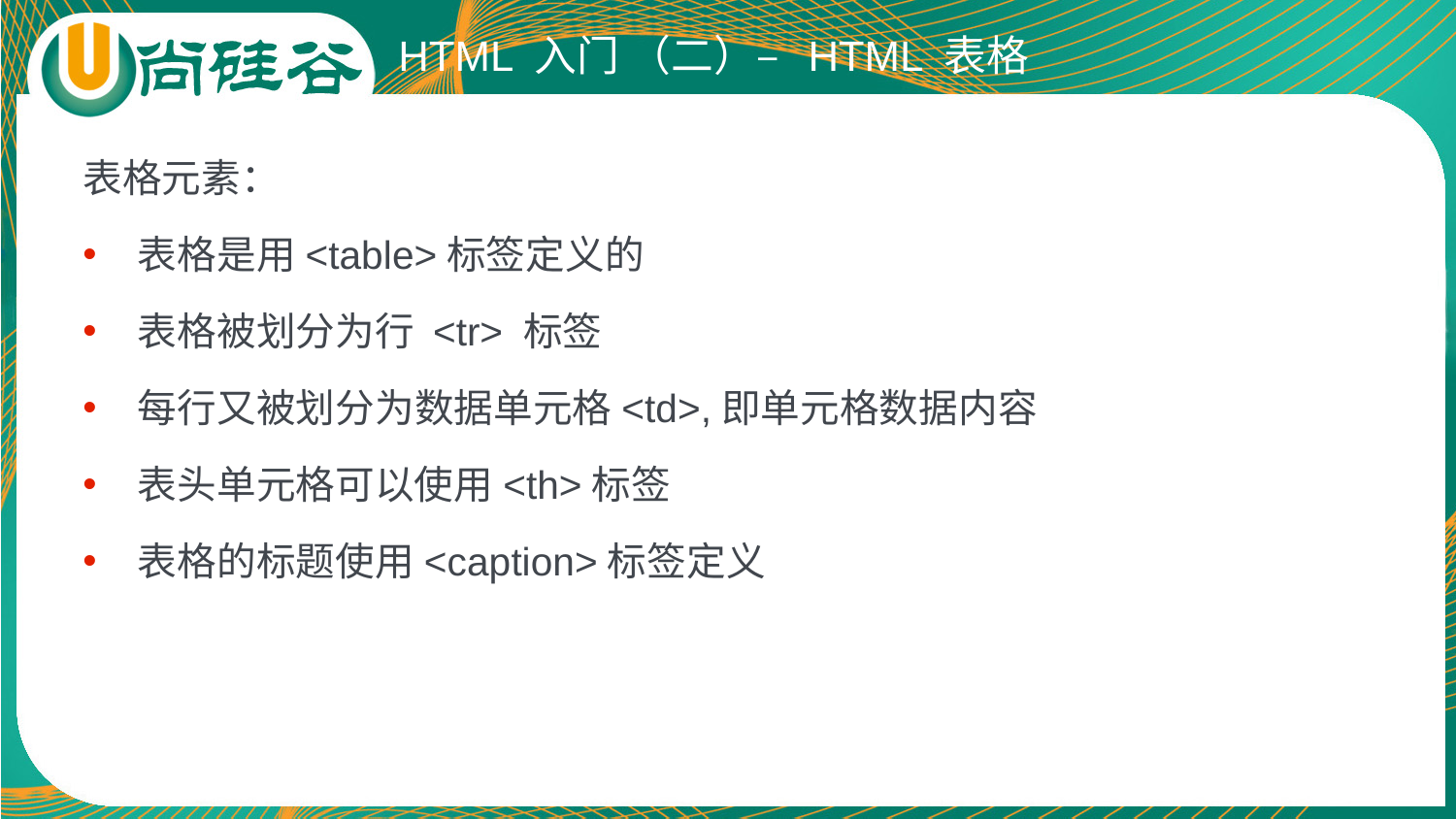

# HTML 入门 （二）–  HTML 表格
表格元素：
表格是用<table>标签定义的
表格被划分为行 <tr> 标签
每行又被划分为数据单元格<td>,即单元格数据内容
表头单元格可以使用<th>标签
表格的标题使用<caption>标签定义